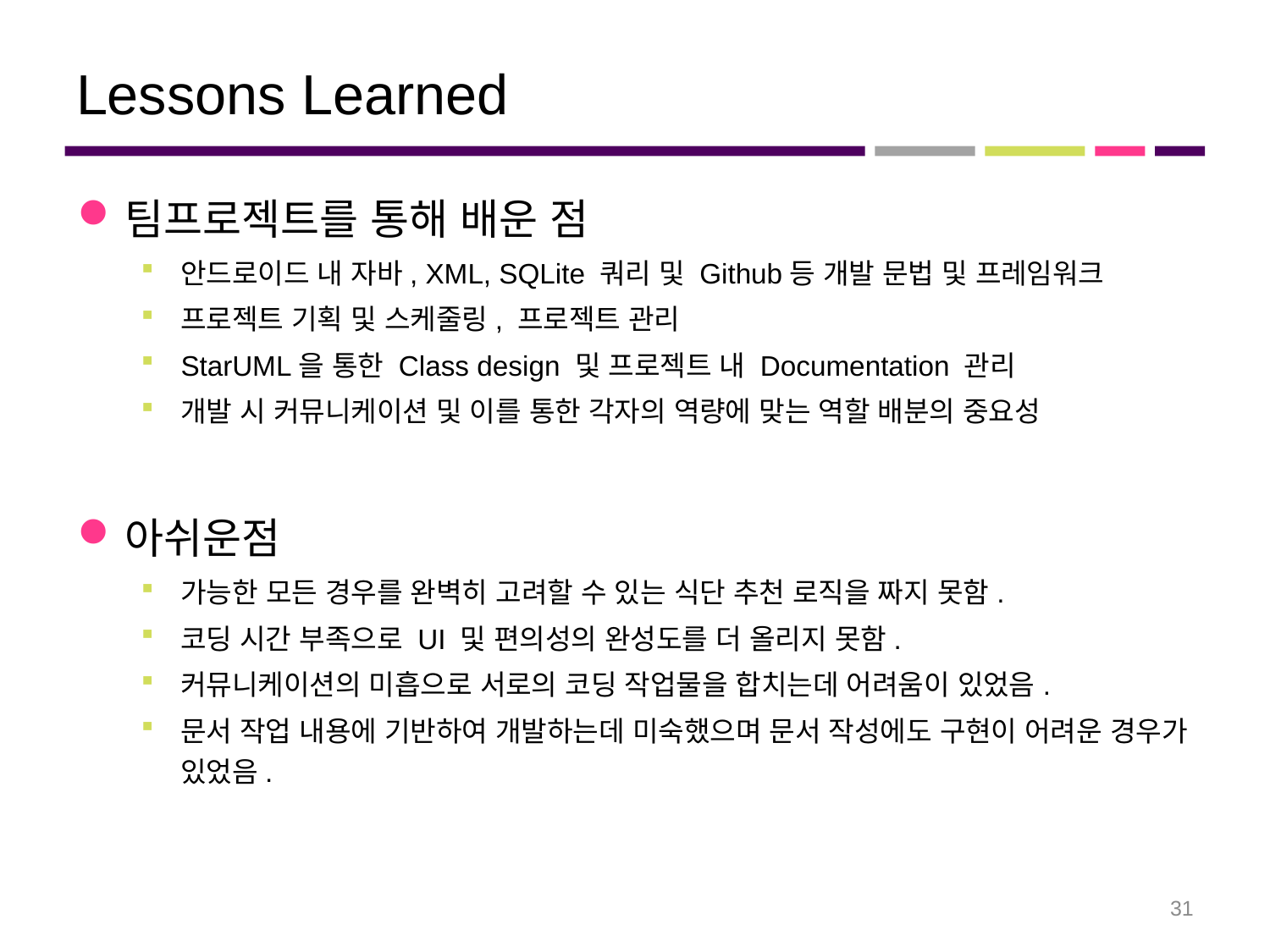

# Lessons Learned
팀프로젝트를 통해 배운 점
안드로이드 내 자바, XML, SQLite 쿼리 및 Github등 개발 문법 및 프레임워크
프로젝트 기획 및 스케줄링, 프로젝트 관리
StarUML을 통한 Class design 및 프로젝트 내 Documentation 관리
개발 시 커뮤니케이션 및 이를 통한 각자의 역량에 맞는 역할 배분의 중요성

아쉬운점
가능한 모든 경우를 완벽히 고려할 수 있는 식단 추천 로직을 짜지 못함.
코딩 시간 부족으로 UI 및 편의성의 완성도를 더 올리지 못함.
커뮤니케이션의 미흡으로 서로의 코딩 작업물을 합치는데 어려움이 있었음.
문서 작업 내용에 기반하여 개발하는데 미숙했으며 문서 작성에도 구현이 어려운 경우가 있었음.
31